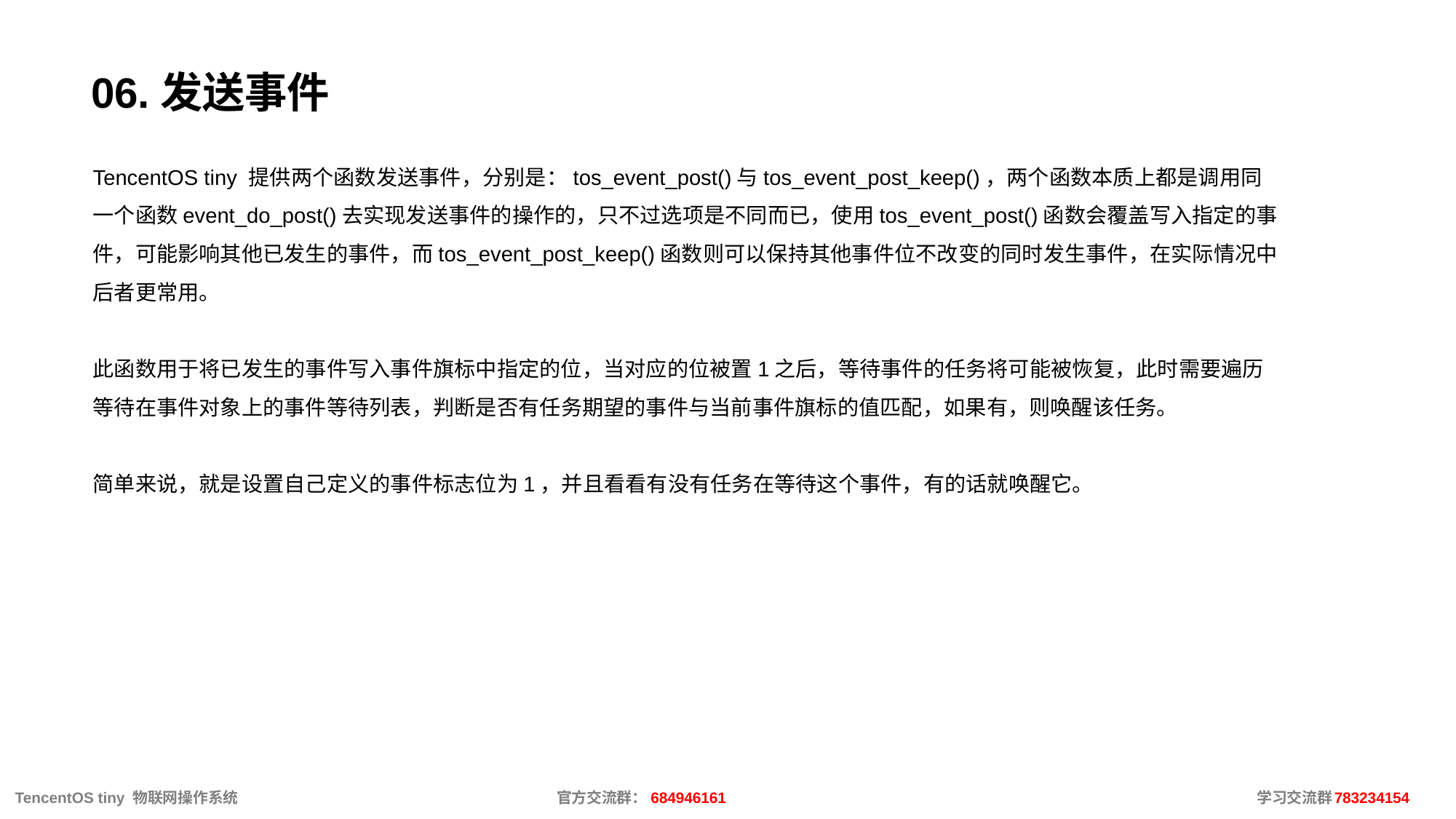

# 06.发送事件
TencentOS tiny 提供两个函数发送事件，分别是：tos_event_post()与tos_event_post_keep()，两个函数本质上都是调用同一个函数event_do_post()去实现发送事件的操作的，只不过选项是不同而已，使用tos_event_post()函数会覆盖写入指定的事件，可能影响其他已发生的事件，而tos_event_post_keep()函数则可以保持其他事件位不改变的同时发生事件，在实际情况中后者更常用。

此函数用于将已发生的事件写入事件旗标中指定的位，当对应的位被置1之后，等待事件的任务将可能被恢复，此时需要遍历等待在事件对象上的事件等待列表，判断是否有任务期望的事件与当前事件旗标的值匹配，如果有，则唤醒该任务。

简单来说，就是设置自己定义的事件标志位为1，并且看看有没有任务在等待这个事件，有的话就唤醒它。

 TencentOS tiny 物联网操作系统			官方交流群：684946161					          学习交流群：783234154